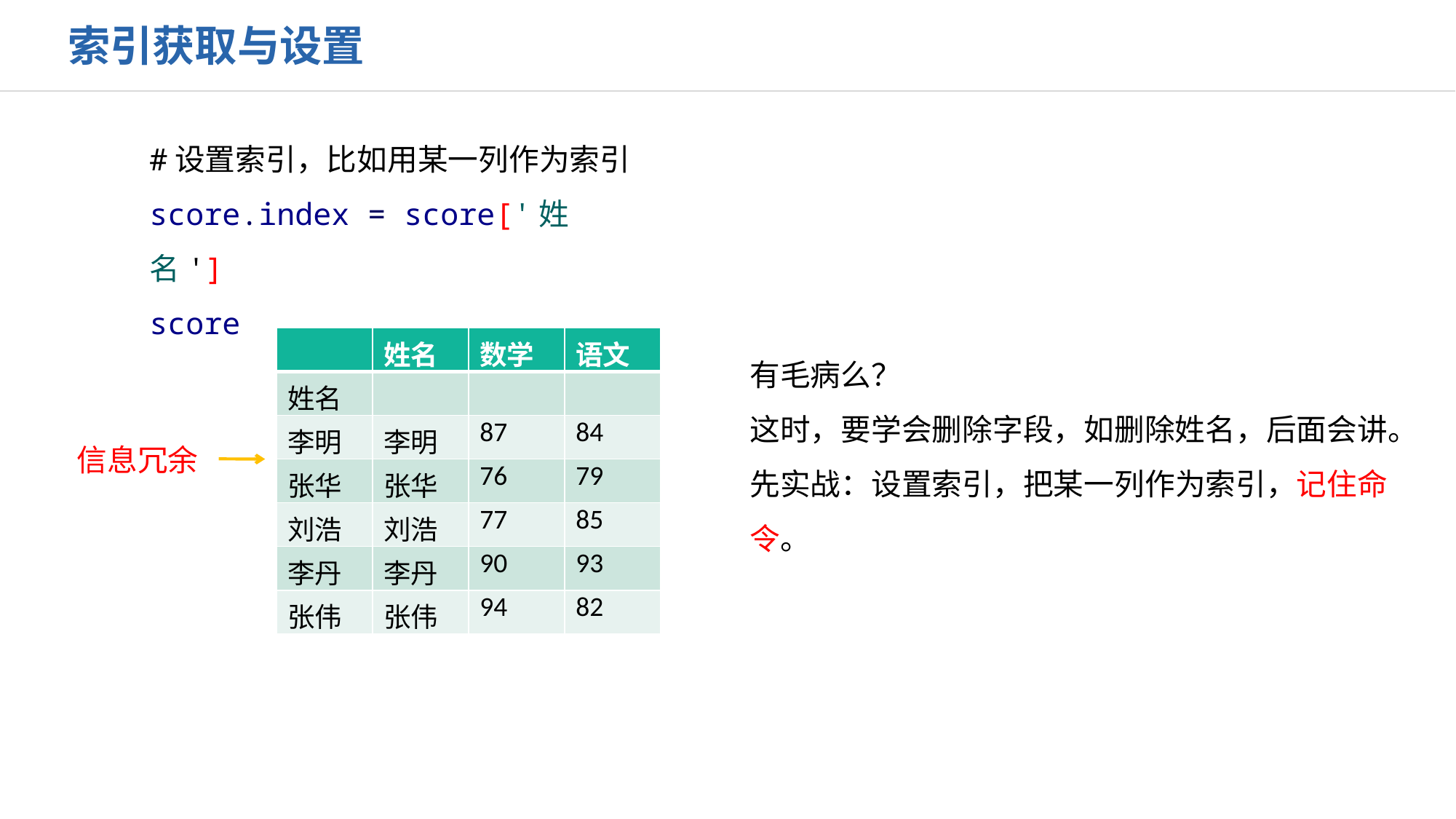

索引获取与设置
#设置索引，比如用某一列作为索引
score.index = score['姓名']
score
|  | 姓名 | 数学 | 语文 |
| --- | --- | --- | --- |
| 姓名 |  |  |  |
| 李明 | 李明 | 87 | 84 |
| 张华 | 张华 | 76 | 79 |
| 刘浩 | 刘浩 | 77 | 85 |
| 李丹 | 李丹 | 90 | 93 |
| 张伟 | 张伟 | 94 | 82 |
有毛病么？
这时，要学会删除字段，如删除姓名，后面会讲。
先实战：设置索引，把某一列作为索引，记住命令。
信息冗余